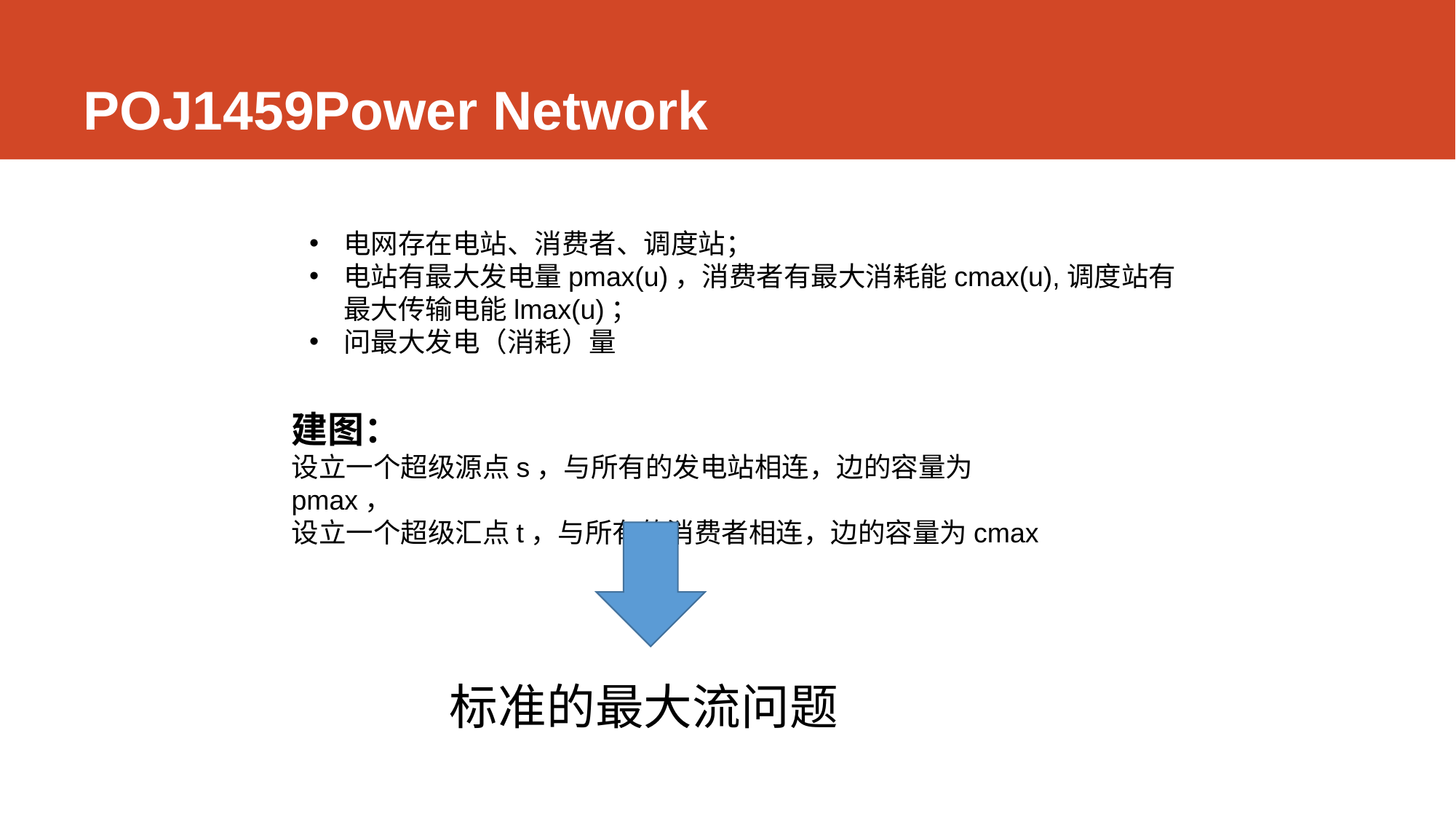

# POJ1459Power Network
电网存在电站、消费者、调度站；
电站有最大发电量pmax(u)，消费者有最大消耗能cmax(u),调度站有最大传输电能lmax(u)；
问最大发电（消耗）量
建图：
设立一个超级源点s，与所有的发电站相连，边的容量为pmax，
设立一个超级汇点t，与所有的消费者相连，边的容量为cmax

标准的最大流问题